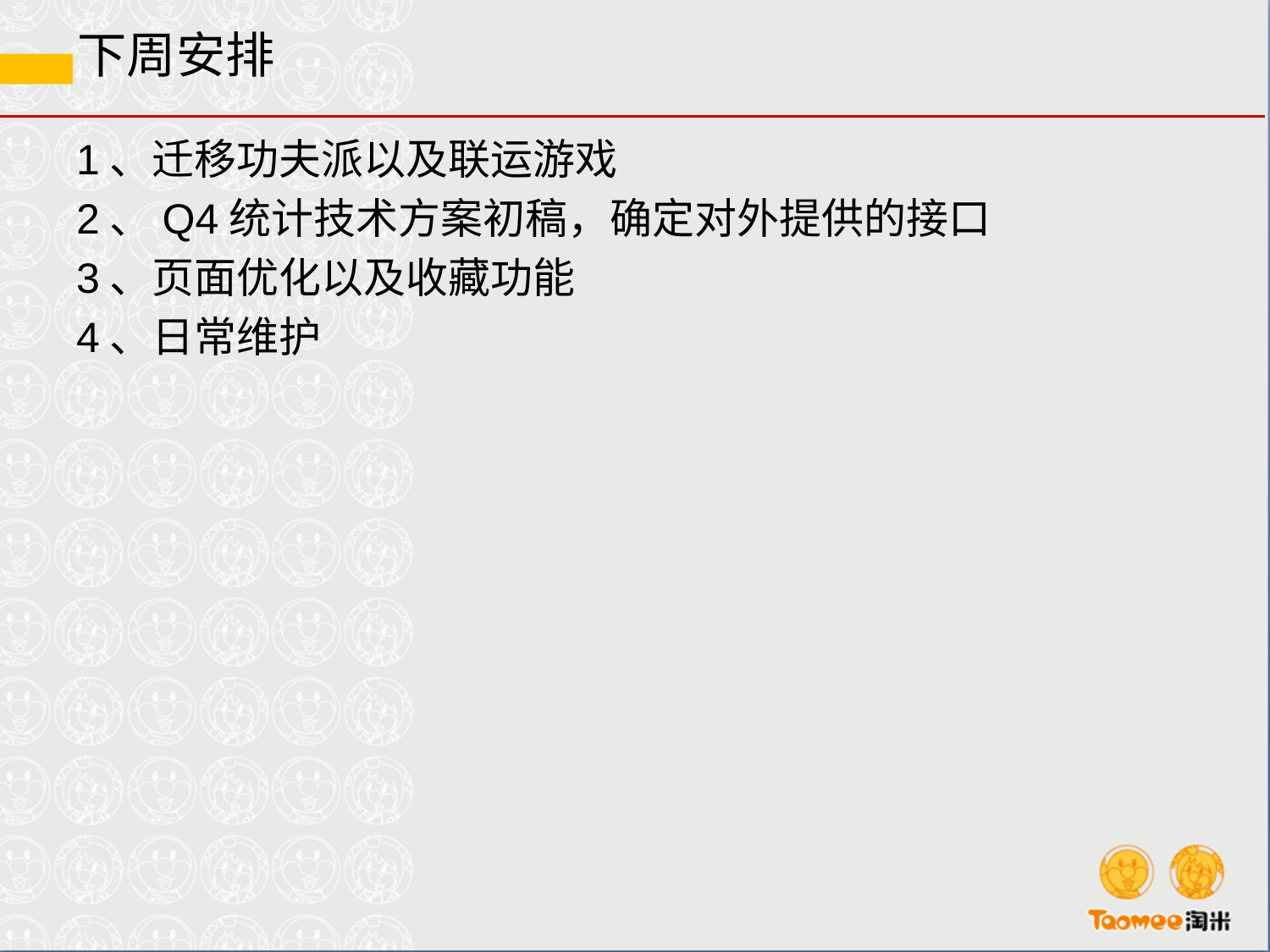

# 下周安排
1、迁移功夫派以及联运游戏
2、Q4统计技术方案初稿，确定对外提供的接口
3、页面优化以及收藏功能
4、日常维护